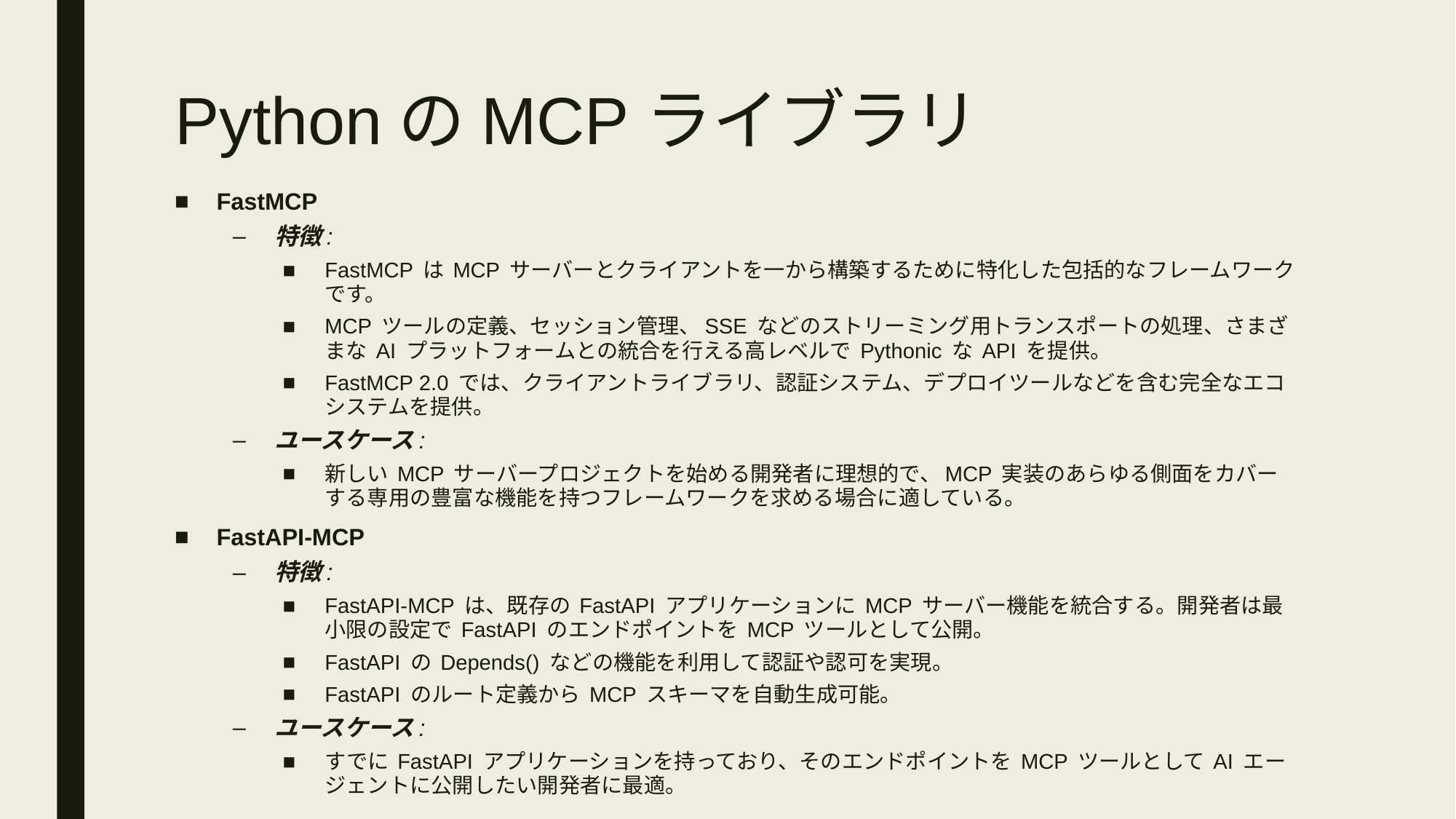

# PythonのMCPライブラリ
FastMCP
特徴:
FastMCP は MCP サーバーとクライアントを一から構築するために特化した包括的なフレームワークです。
MCP ツールの定義、セッション管理、SSE などのストリーミング用トランスポートの処理、さまざまな AI プラットフォームとの統合を行える高レベルで Pythonic な API を提供。
FastMCP 2.0 では、クライアントライブラリ、認証システム、デプロイツールなどを含む完全なエコシステムを提供。
ユースケース:
新しい MCP サーバープロジェクトを始める開発者に理想的で、MCP 実装のあらゆる側面をカバーする専用の豊富な機能を持つフレームワークを求める場合に適している。
FastAPI-MCP
特徴:
FastAPI-MCP は、既存の FastAPI アプリケーションに MCP サーバー機能を統合する。開発者は最小限の設定で FastAPI のエンドポイントを MCP ツールとして公開。
FastAPI の Depends() などの機能を利用して認証や認可を実現。
FastAPI のルート定義から MCP スキーマを自動生成可能。
ユースケース:
すでに FastAPI アプリケーションを持っており、そのエンドポイントを MCP ツールとして AI エージェントに公開したい開発者に最適。